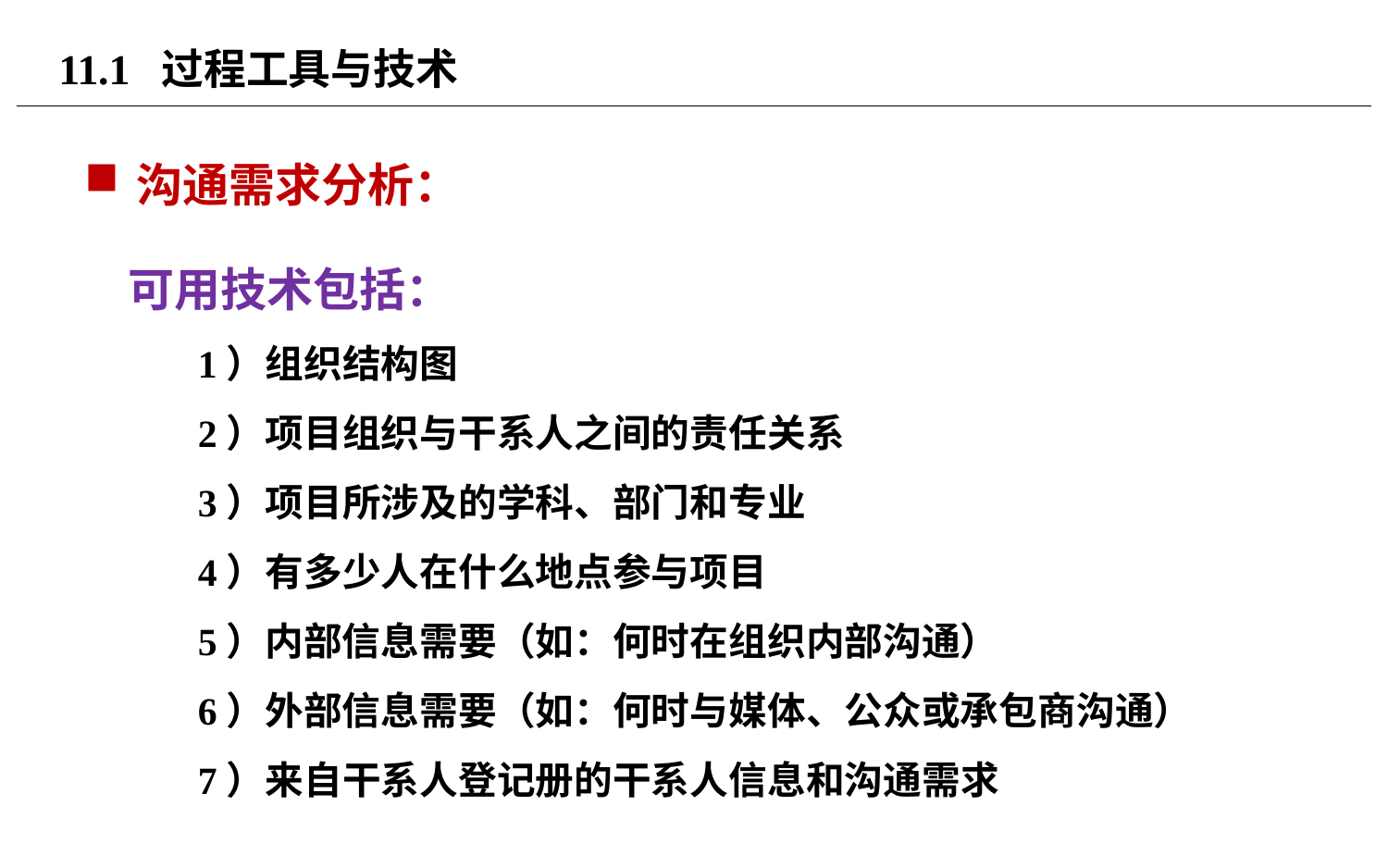

# 11.1  过程工具与技术
沟通需求分析：

可用技术包括：
1）组织结构图
2）项目组织与干系人之间的责任关系
3）项目所涉及的学科、部门和专业
4）有多少人在什么地点参与项目
5）内部信息需要（如：何时在组织内部沟通）
6）外部信息需要（如：何时与媒体、公众或承包商沟通）
7）来自干系人登记册的干系人信息和沟通需求